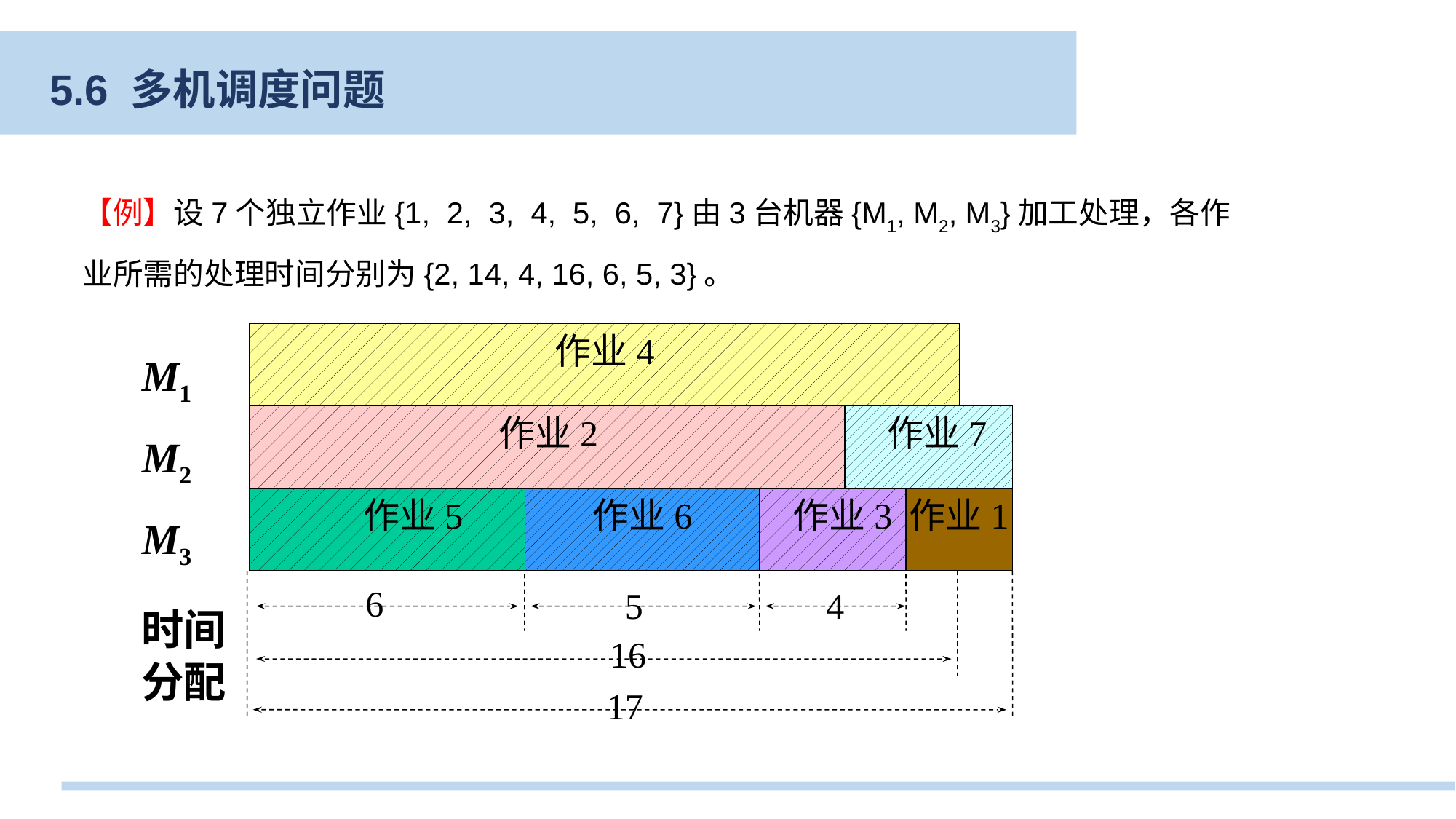

5.6 多机调度问题
【例】设7个独立作业{1,  2,  3,  4,  5,  6,  7}由3台机器{M1, M2, M3}加工处理，各作业所需的处理时间分别为{2, 14, 4, 16, 6, 5, 3}。
作业4
M1
M2
M3
时间
分配
作业2
 作业7
     作业5
作业6
 作业3
作业1

6
5
4

16

17